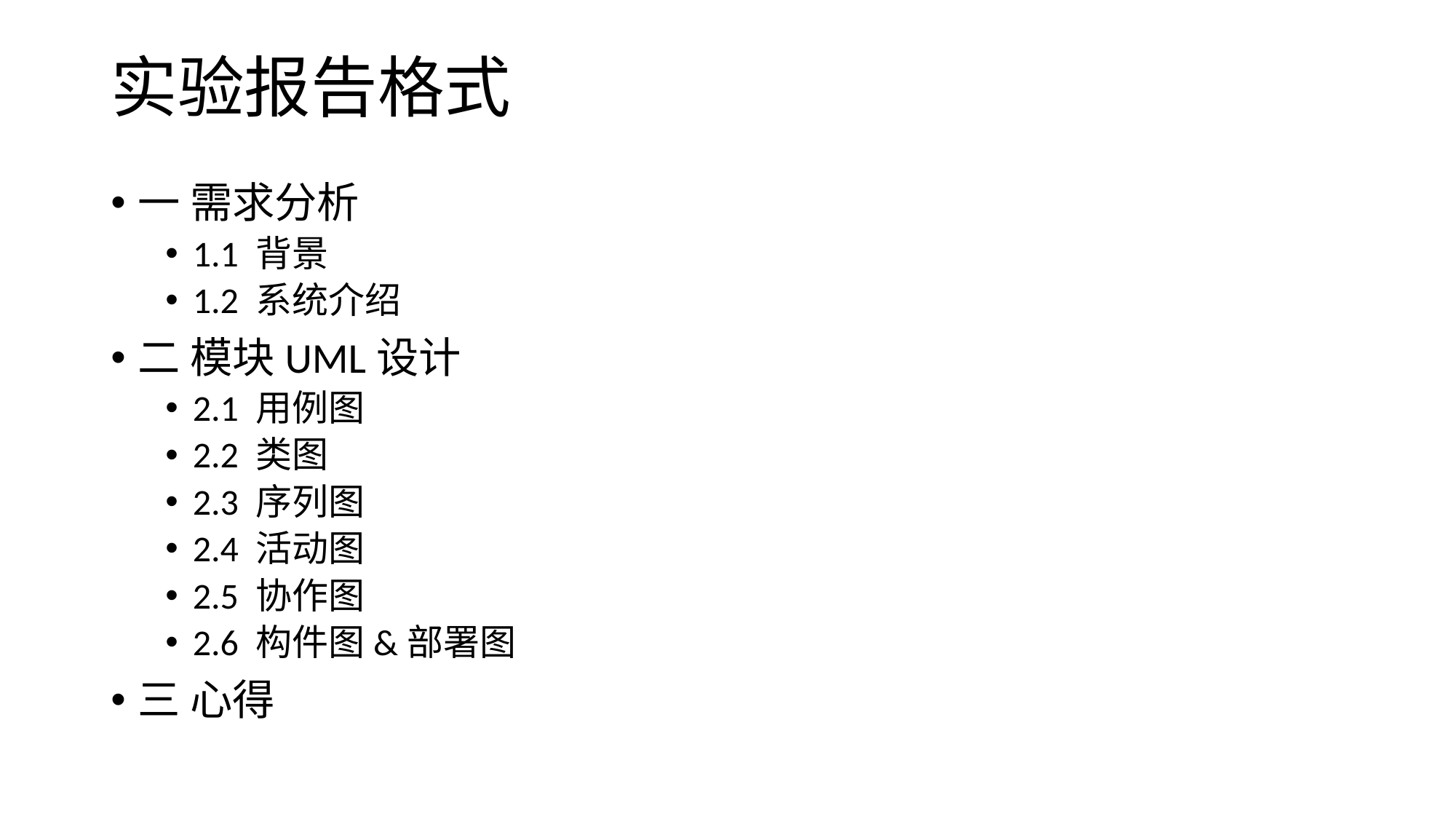

# 实验报告格式
一 需求分析
1.1 背景
1.2 系统介绍
二 模块UML设计
2.1 用例图
2.2 类图
2.3 序列图
2.4 活动图
2.5 协作图
2.6 构件图&部署图
三 心得